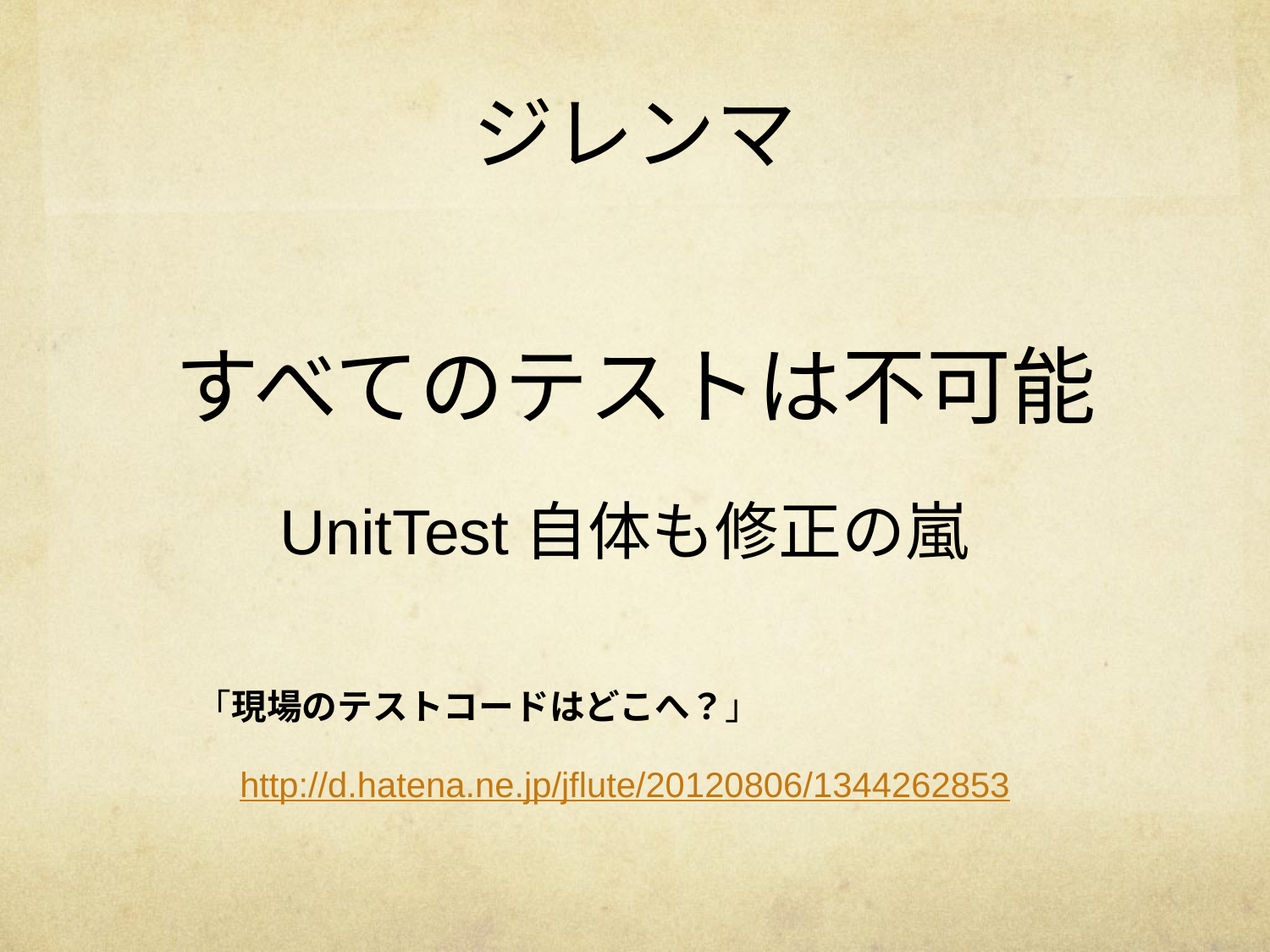

# ジレンマ

　すべてのテストは不可能
　　UnitTest自体も修正の嵐

　　　「現場のテストコードはどこへ？」
　　　　http://d.hatena.ne.jp/jflute/20120806/1344262853